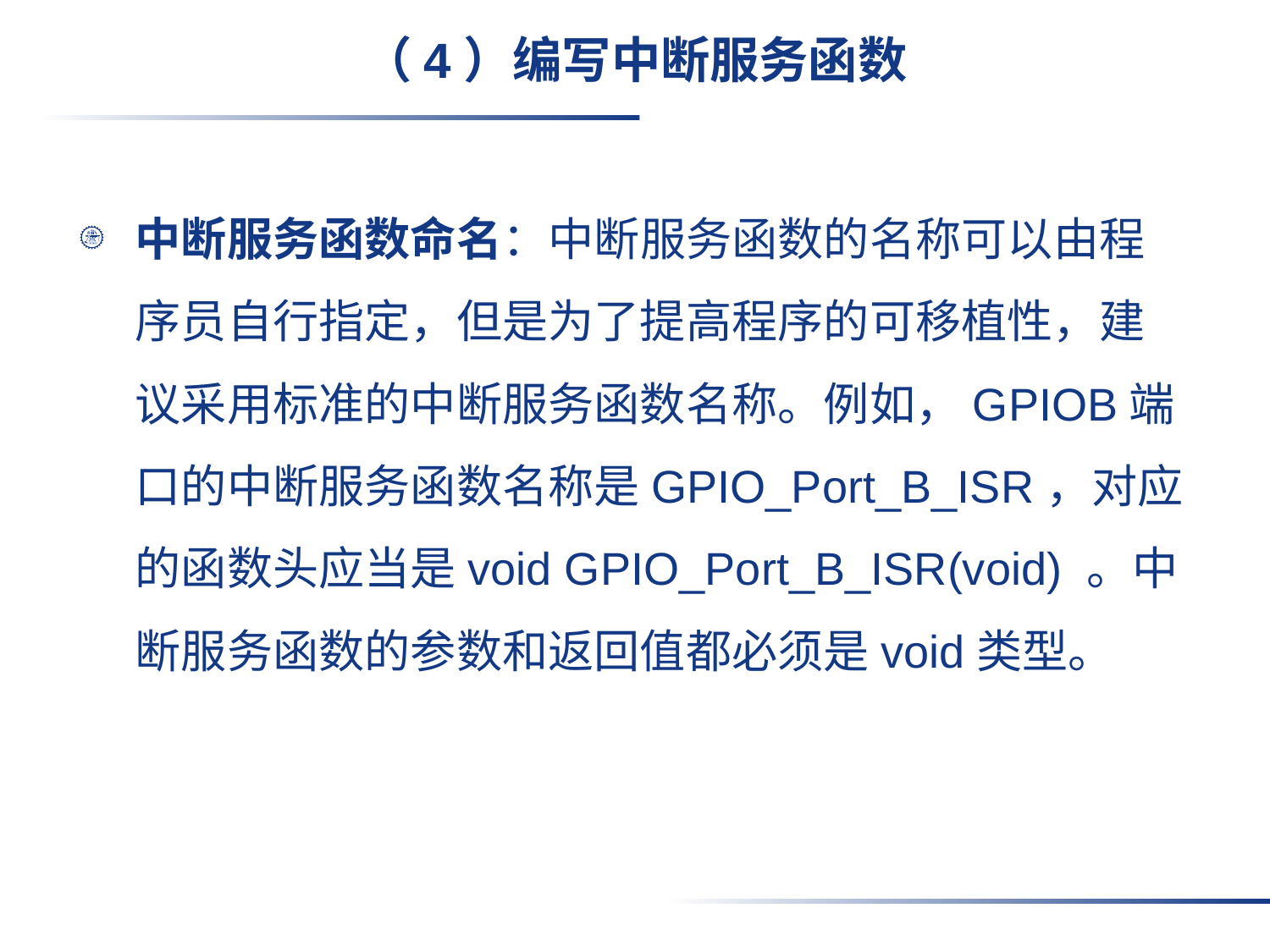

# （4）编写中断服务函数
中断服务函数命名：中断服务函数的名称可以由程序员自行指定，但是为了提高程序的可移植性，建议采用标准的中断服务函数名称。例如，GPIOB端口的中断服务函数名称是GPIO_Port_B_ISR，对应的函数头应当是void GPIO_Port_B_ISR(void) 。中断服务函数的参数和返回值都必须是void类型。